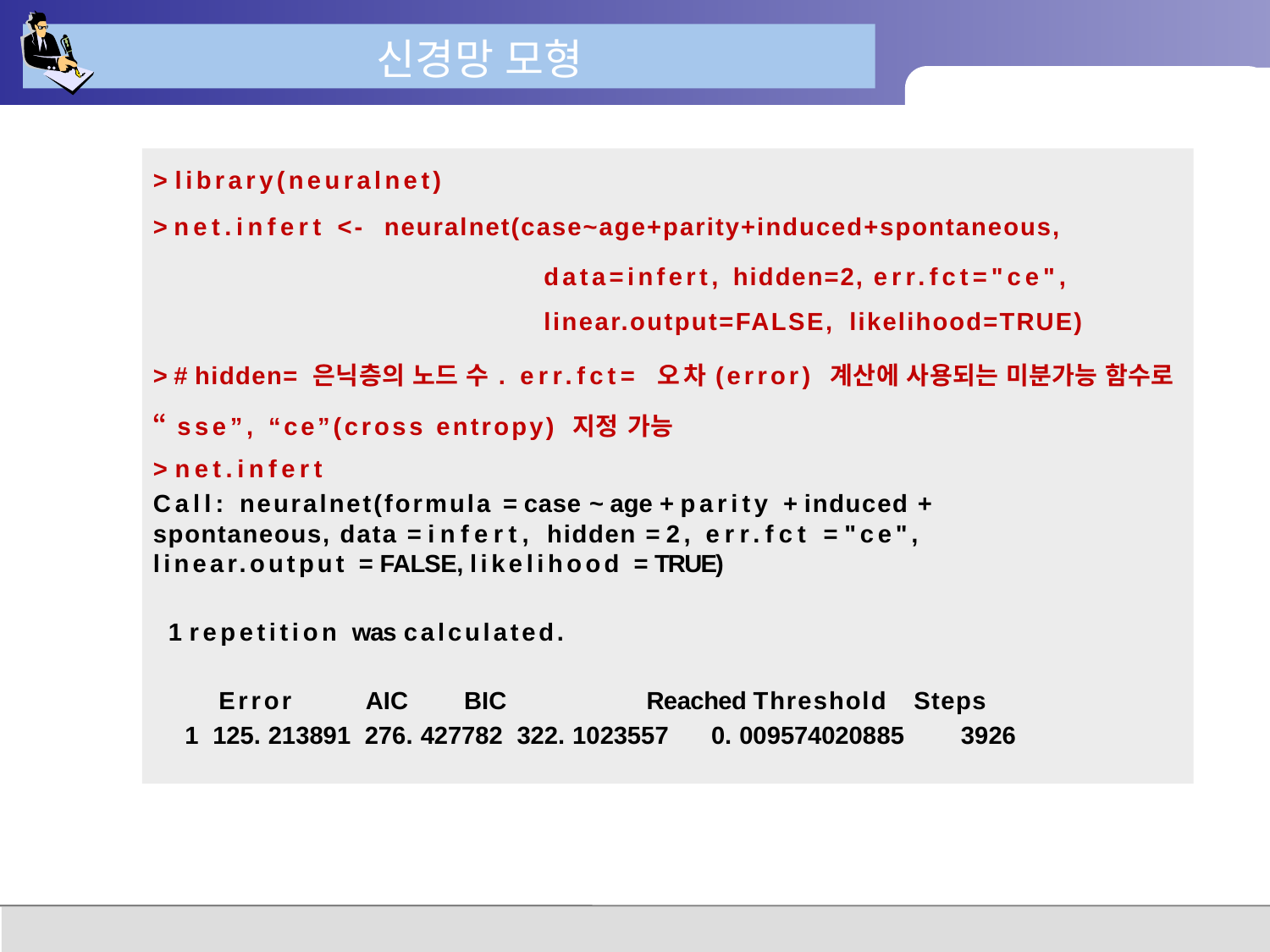

# 신경망 모형
> library(neuralnet)
> net.infert <- neuralnet(case~age+parity+induced+spontaneous,
data=infert, hidden=2, err.fct="ce",  linear.output=FALSE, likelihood=TRUE)
> # hidden= 은닉층의 노드 수. err.fct= 오차(error) 계산에 사용되는 미분가능 함수로 “sse”, “ce”(cross entropy) 지정 가능
> net.infert
Call: neuralnet(formula = case ~ age + parity + induced +  spontaneous, data = infert, hidden = 2, err.fct = "ce",  linear.output = FALSE, likelihood = TRUE)

1 repetition was calculated.

     Error       AIC	      BIC                    Reached Threshold   Steps
  1  125.213891  276.427782  322.1023557      0.009574020885        3926